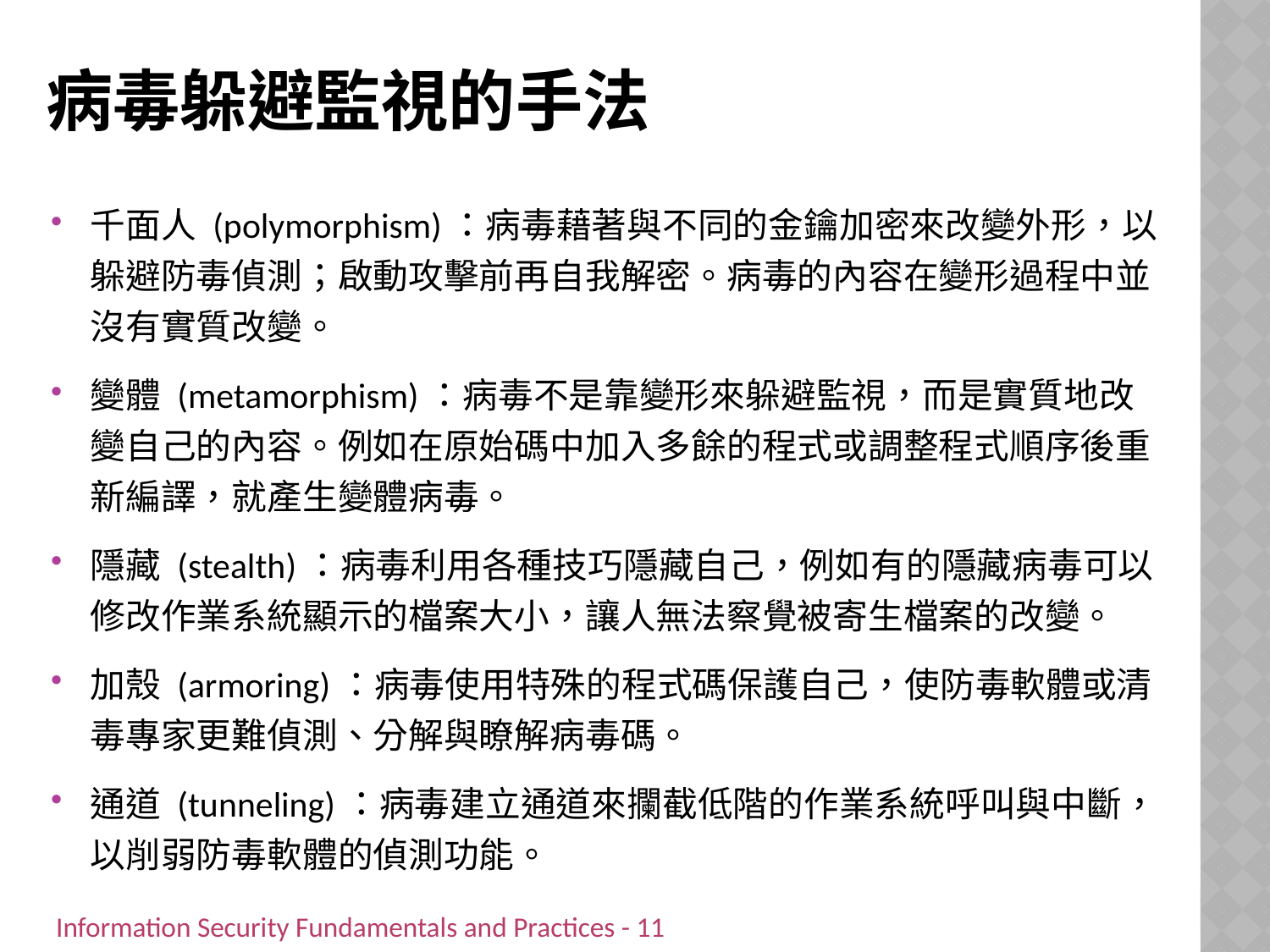

# 病毒躲避監視的手法
千面人 (polymorphism)：病毒藉著與不同的金鑰加密來改變外形，以躲避防毒偵測；啟動攻擊前再自我解密。病毒的內容在變形過程中並沒有實質改變。
變體 (metamorphism)：病毒不是靠變形來躲避監視，而是實質地改變自己的內容。例如在原始碼中加入多餘的程式或調整程式順序後重新編譯，就產生變體病毒。
隱藏 (stealth)：病毒利用各種技巧隱藏自己，例如有的隱藏病毒可以修改作業系統顯示的檔案大小，讓人無法察覺被寄生檔案的改變。
加殼 (armoring)：病毒使用特殊的程式碼保護自己，使防毒軟體或清毒專家更難偵測、分解與瞭解病毒碼。
通道 (tunneling)：病毒建立通道來攔截低階的作業系統呼叫與中斷，以削弱防毒軟體的偵測功能。